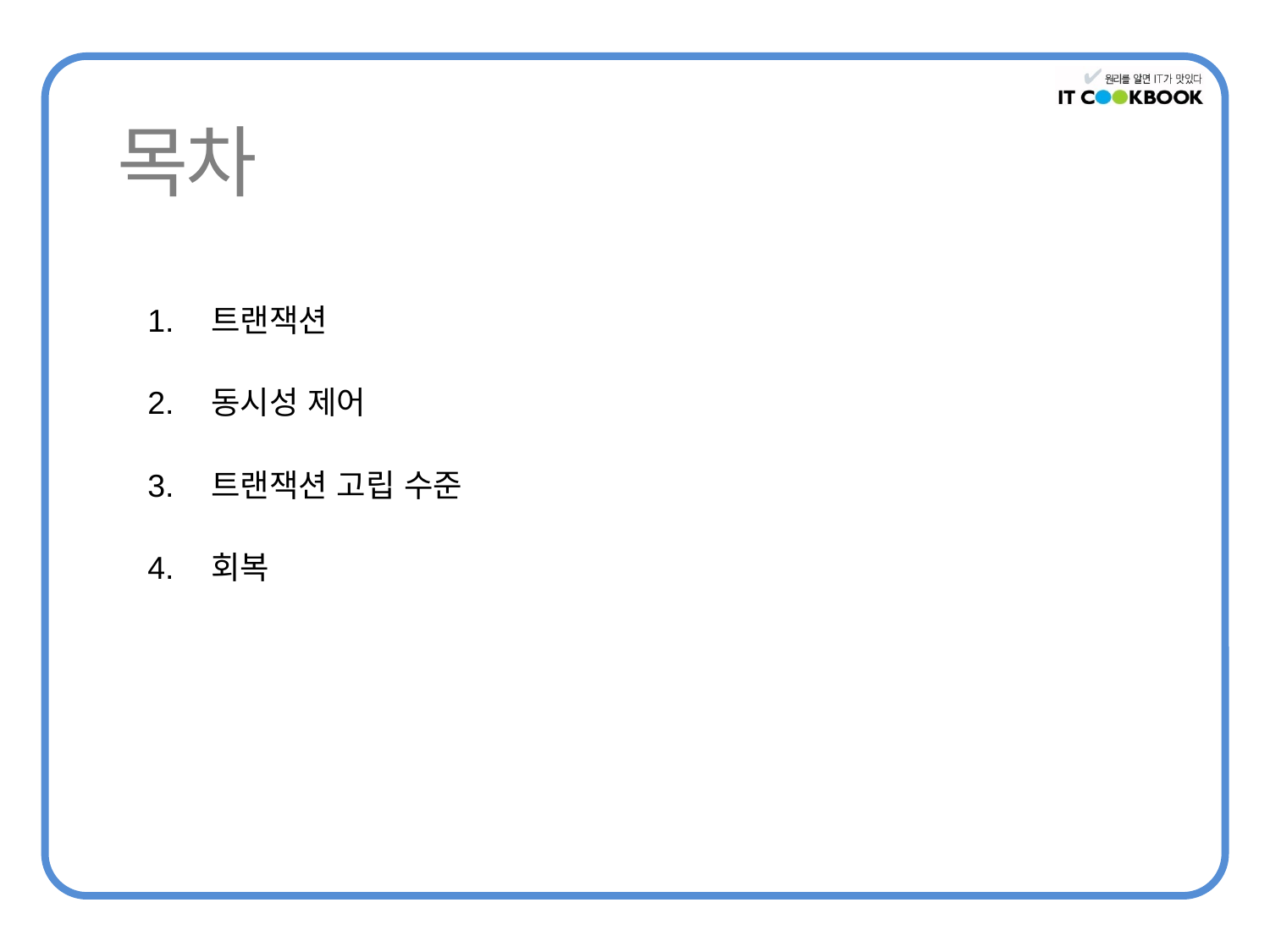

트랜잭션
동시성 제어
트랜잭션 고립 수준
회복